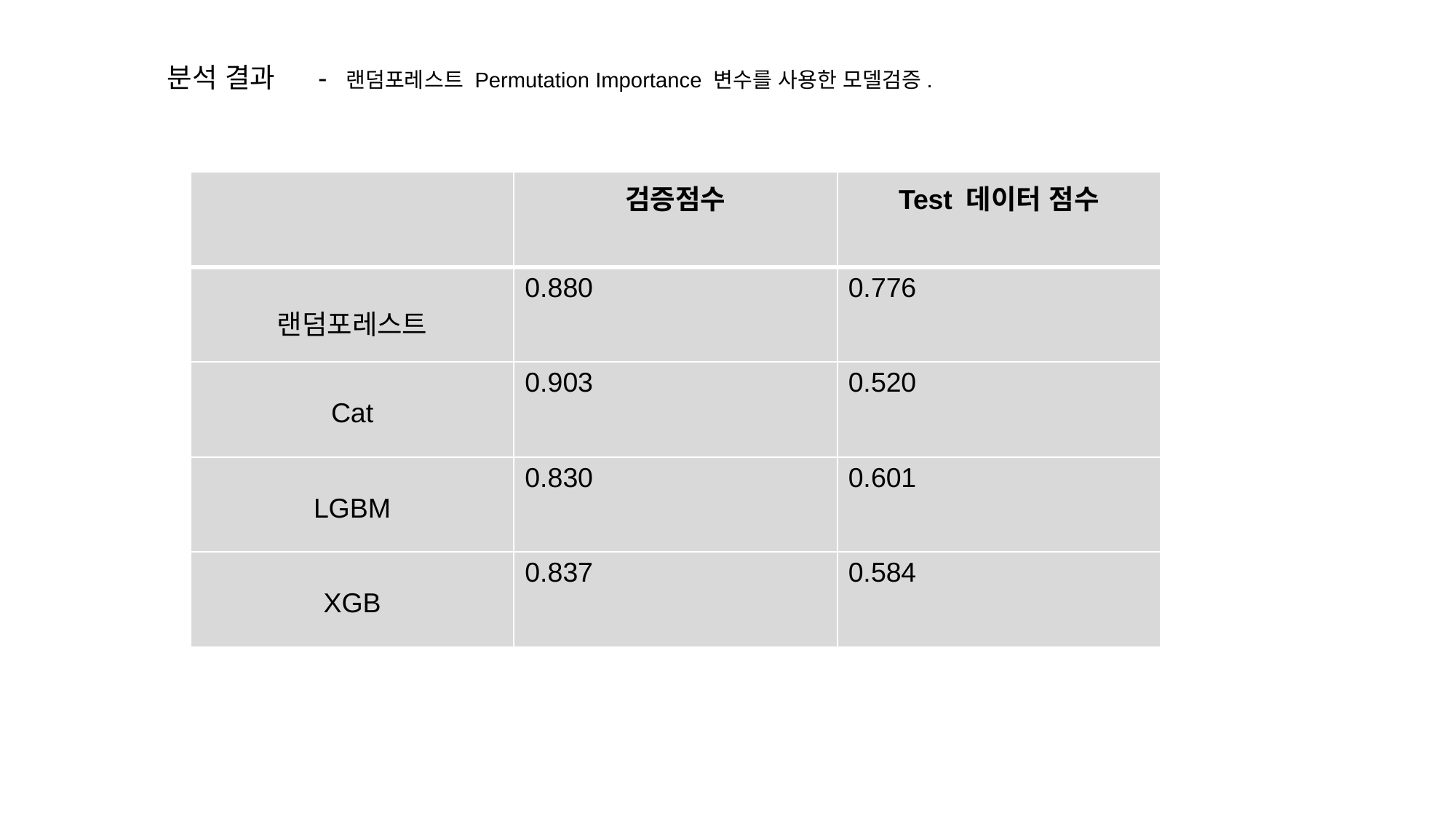

분석 결과
-  랜덤포레스트 Permutation Importance 변수를 사용한 모델검증.
|  | 검증점수 | Test 데이터 점수 |
| --- | --- | --- |
| 랜덤포레스트 | 0.880 | 0.776 |
| Cat | 0.903 | 0.520 |
| LGBM | 0.830 | 0.601 |
| XGB | 0.837 | 0.584 |